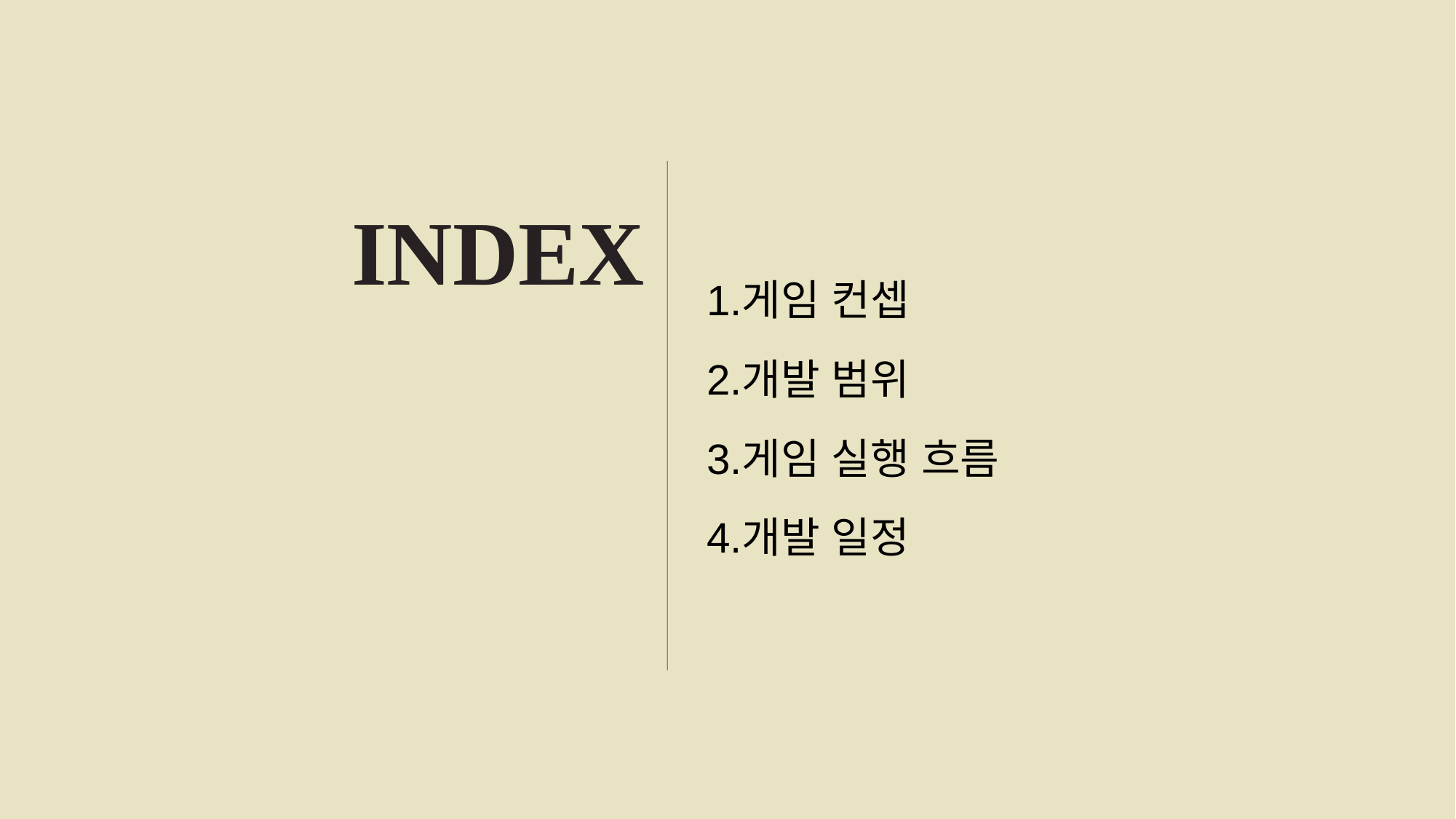

게임 컨셉
개발 범위
게임 실행 흐름
개발 일정